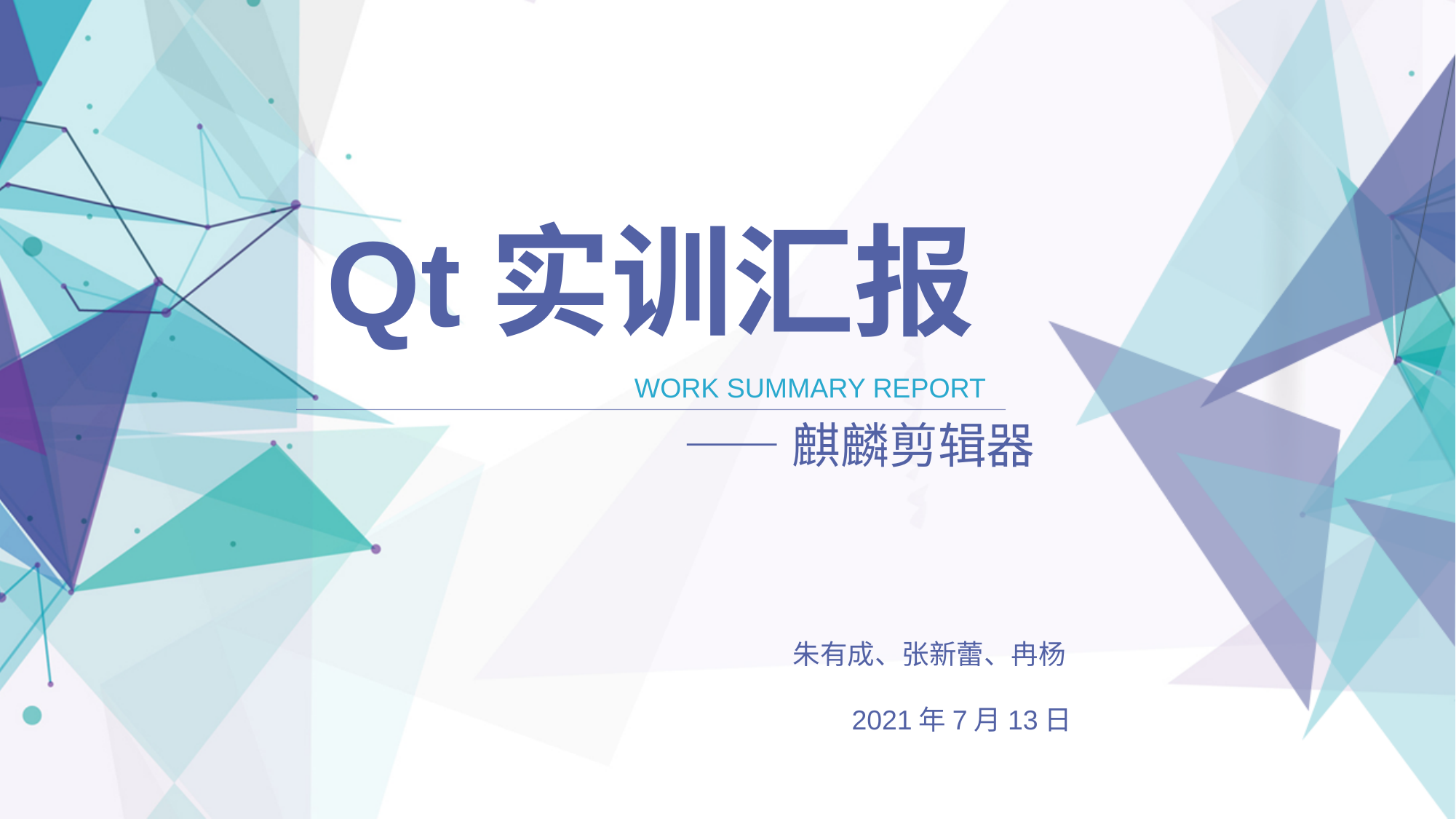

Qt实训汇报
			 WORK SUMMARY REPORT

——麒麟剪辑器

	朱有成、张新蕾、冉杨

                      2021年7月13日